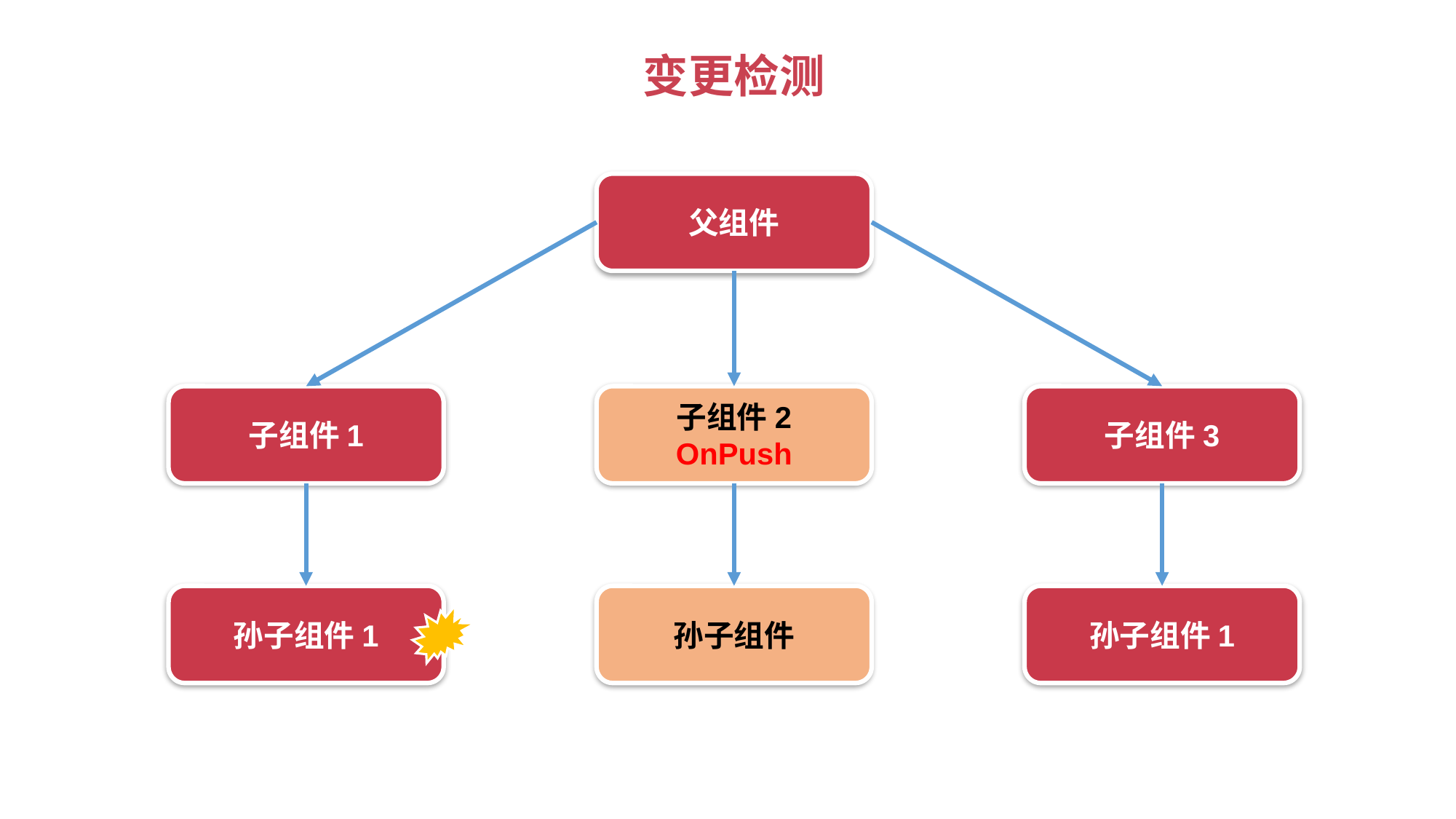

变更检测
父组件
子组件2
OnPush
子组件3
子组件1
孙子组件1
孙子组件
孙子组件1